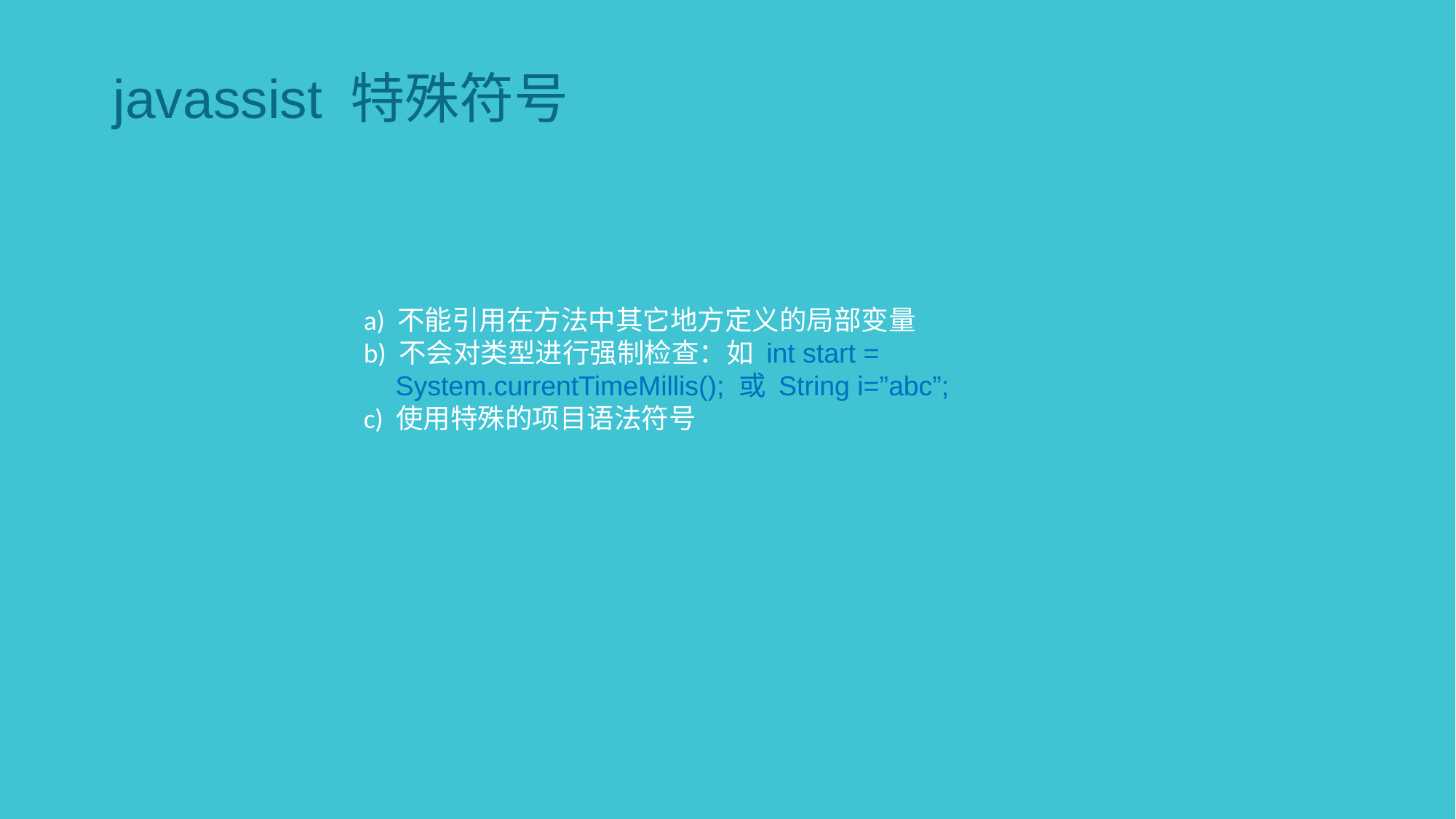

javassist 特殊符号
a) 不能引用在方法中其它地方定义的局部变量
b) 不会对类型进行强制检查：如 int start = System.currentTimeMillis(); 或 String i=”abc”;
c) 使用特殊的项目语法符号